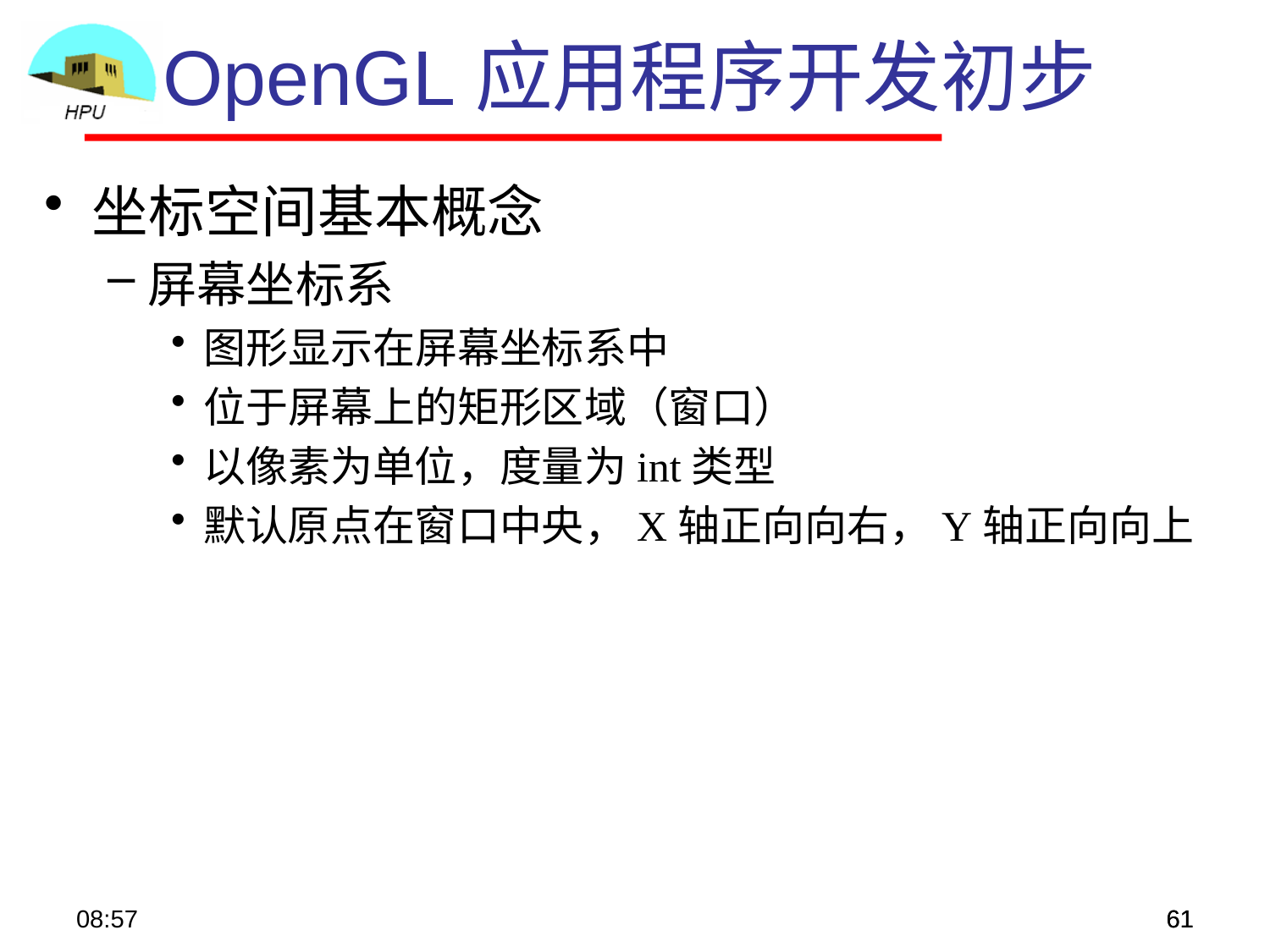

OpenGL应用程序开发初步
坐标空间基本概念
屏幕坐标系
图形显示在屏幕坐标系中
位于屏幕上的矩形区域（窗口）
以像素为单位，度量为int类型
默认原点在窗口中央，X轴正向向右，Y轴正向向上
08:57
61
61